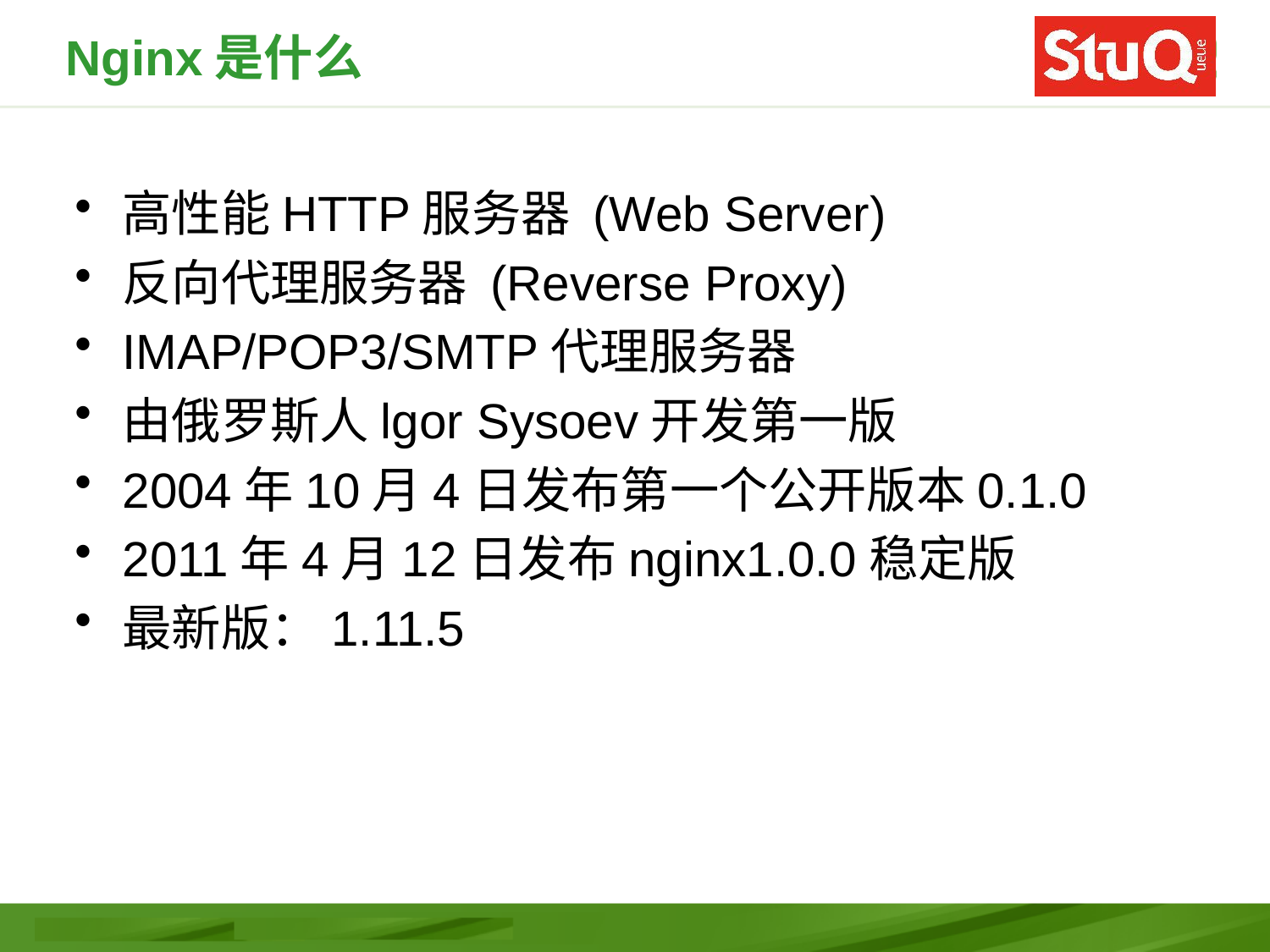

# Nginx是什么
高性能HTTP服务器 (Web Server)
反向代理服务器 (Reverse Proxy)
IMAP/POP3/SMTP代理服务器
由俄罗斯人lgor Sysoev开发第一版
2004年10月4日发布第一个公开版本0.1.0
2011年4月12日发布nginx1.0.0稳定版
最新版：1.11.5